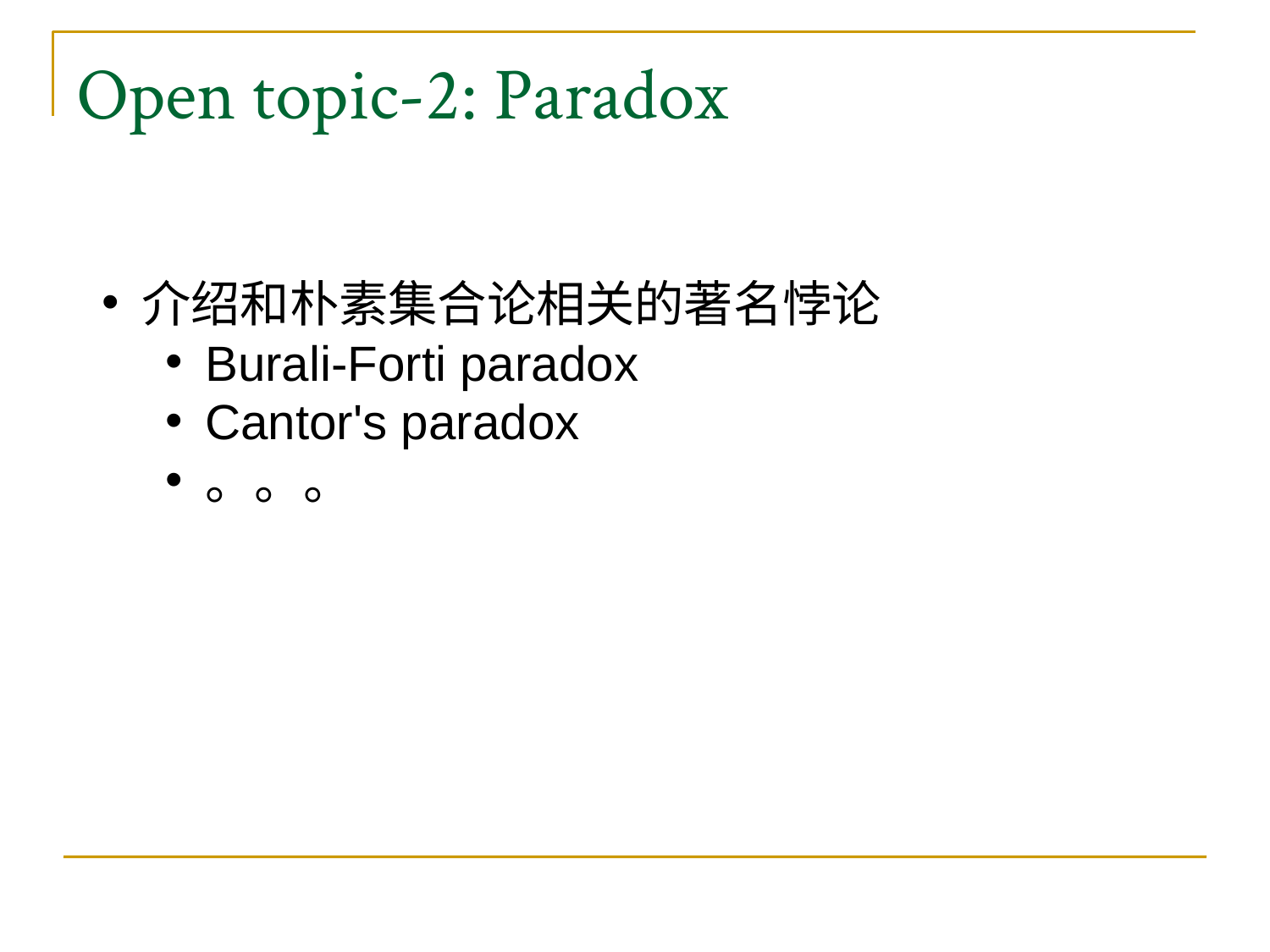

# Open topic-2: Paradox
介绍和朴素集合论相关的著名悖论
Burali-Forti paradox
Cantor's paradox
。。。